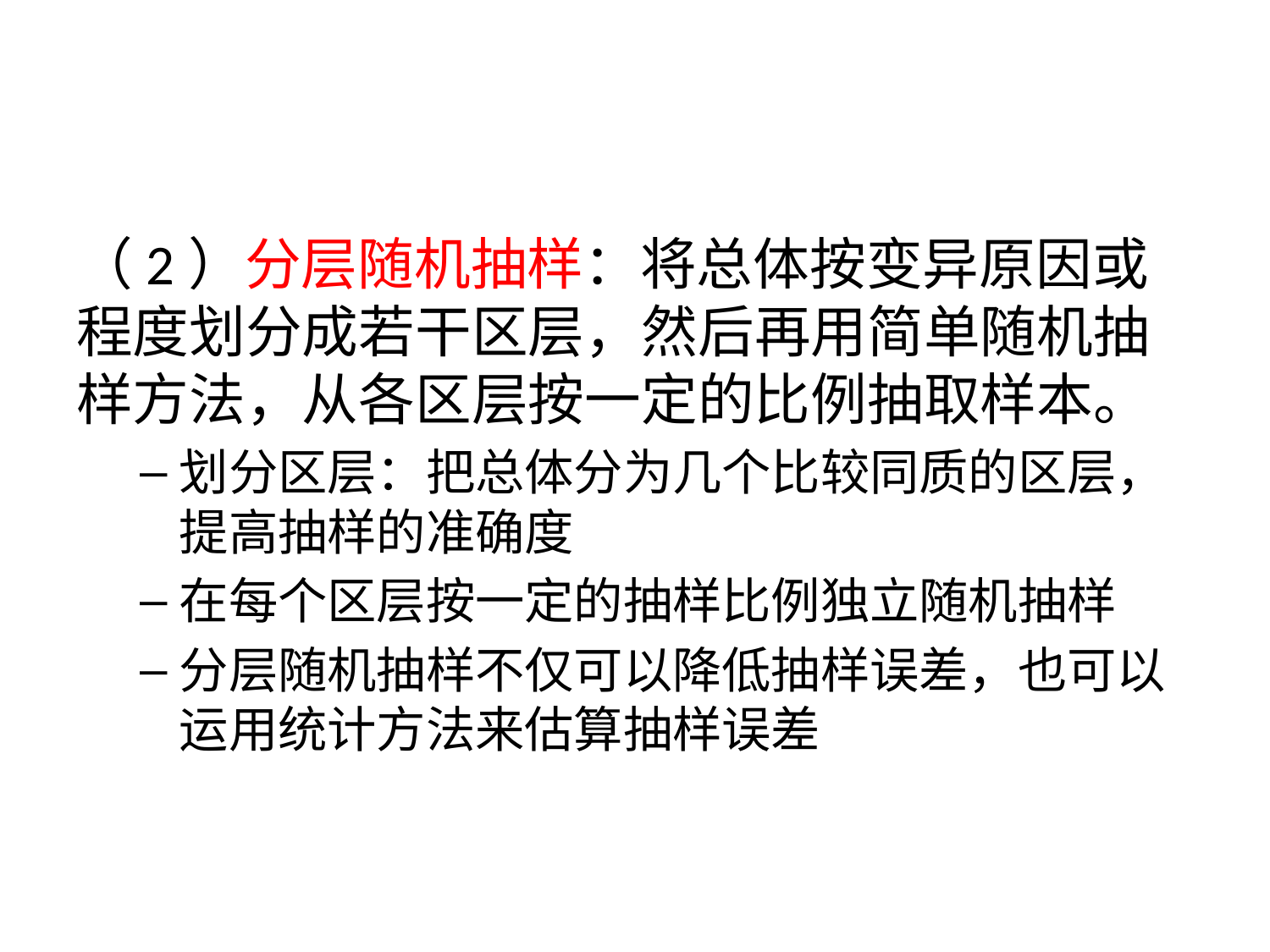

#
（2）分层随机抽样：将总体按变异原因或程度划分成若干区层，然后再用简单随机抽样方法，从各区层按一定的比例抽取样本。
划分区层：把总体分为几个比较同质的区层，提高抽样的准确度
在每个区层按一定的抽样比例独立随机抽样
分层随机抽样不仅可以降低抽样误差，也可以运用统计方法来估算抽样误差